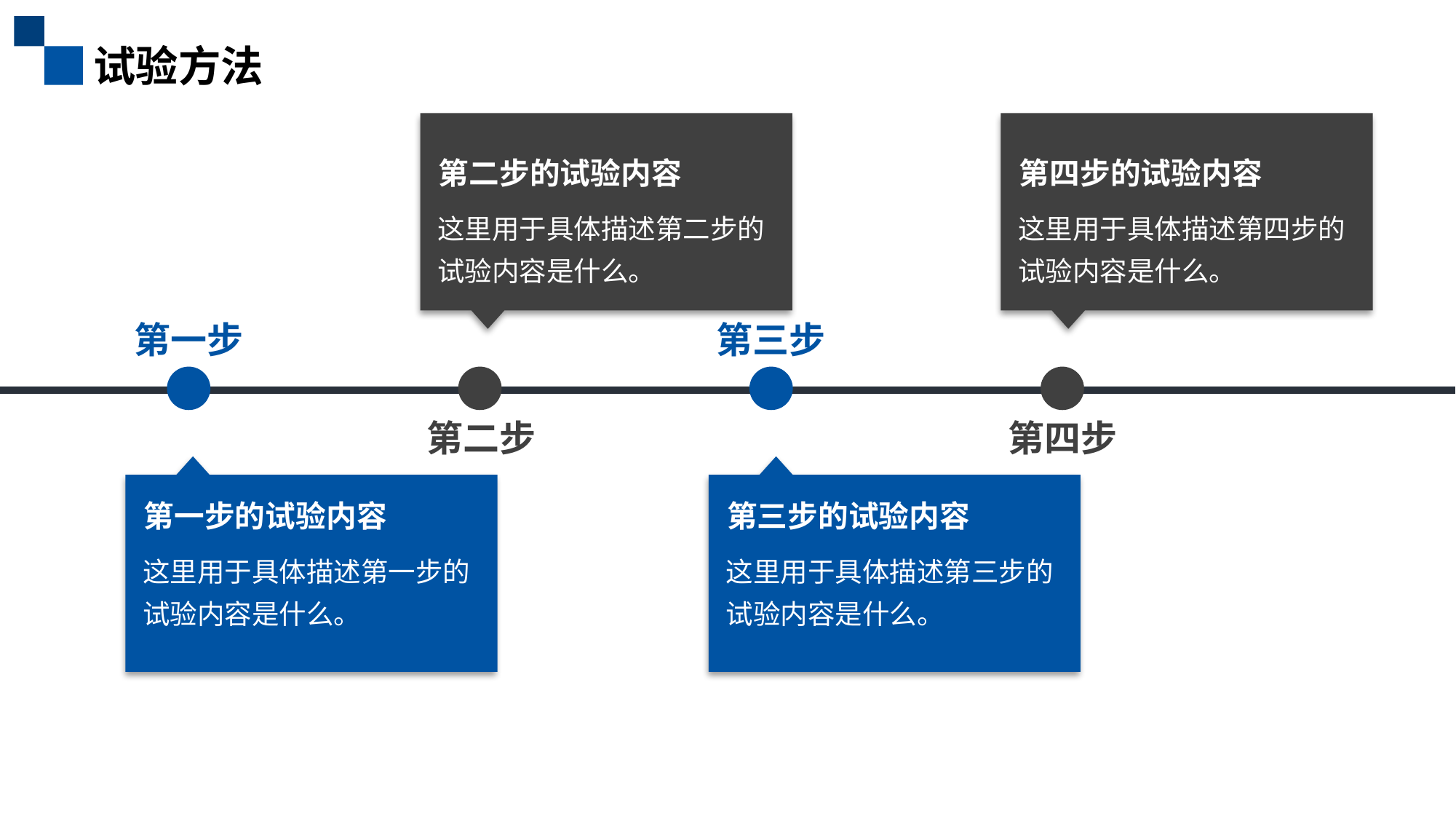

试验方法

第二步的试验内容
这里用于具体描述第二步的试验内容是什么。

第四步的试验内容
这里用于具体描述第四步的试验内容是什么。
第一步
第三步

第二步
第四步

第一步的试验内容
这里用于具体描述第一步的试验内容是什么。

第三步的试验内容
这里用于具体描述第三步的试验内容是什么。
1